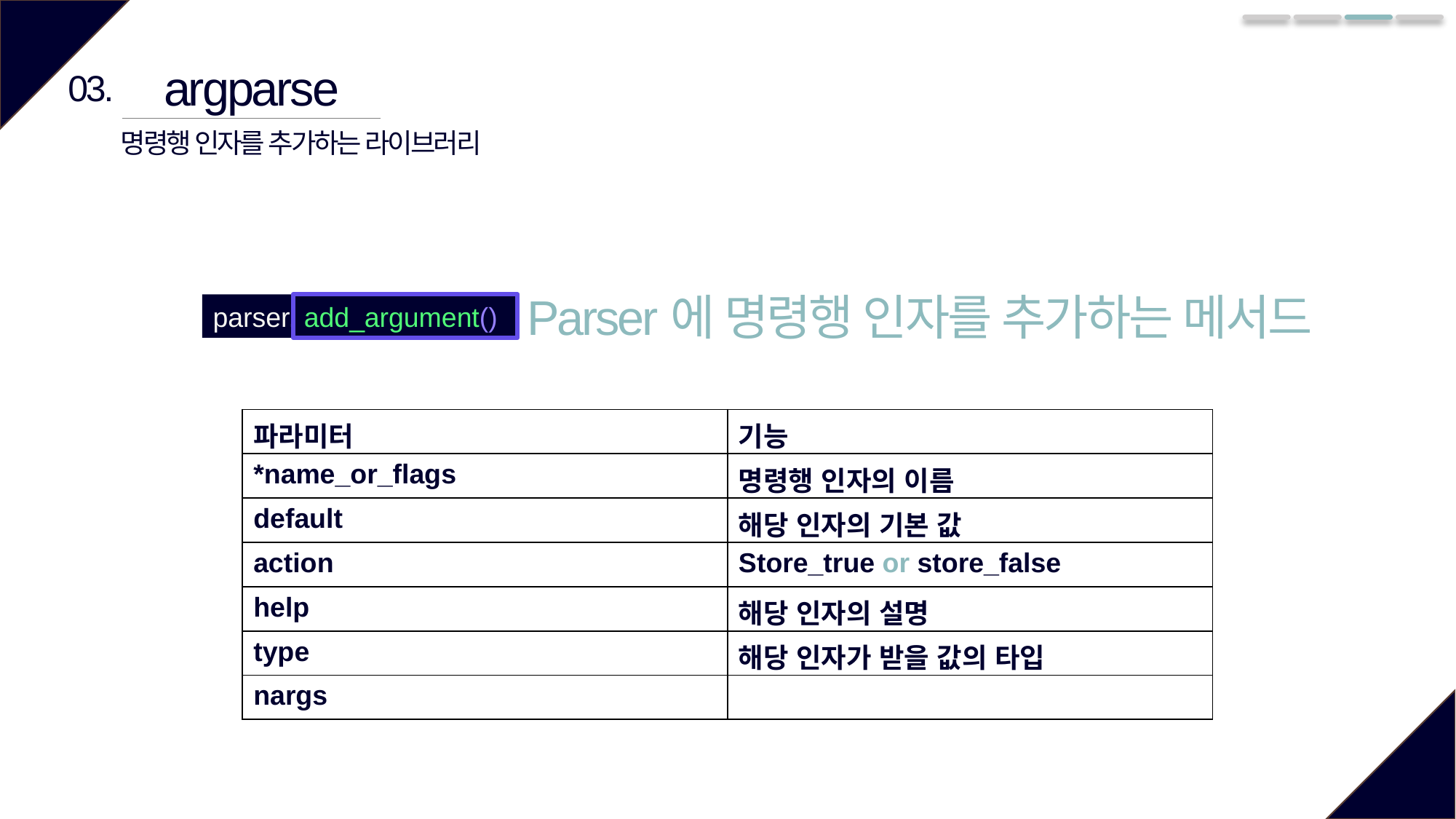

argparse
03.
명령행 인자를 추가하는 라이브러리
Parser에 명령행 인자를 추가하는 메서드
parser.add_argument('-
add_argument()
| 파라미터 | 기능 |
| --- | --- |
| \*name\_or\_flags | 명령행 인자의 이름 |
| default | 해당 인자의 기본 값 |
| action | Store\_true or store\_false |
| help | 해당 인자의 설명 |
| type | 해당 인자가 받을 값의 타입 |
| nargs |  |